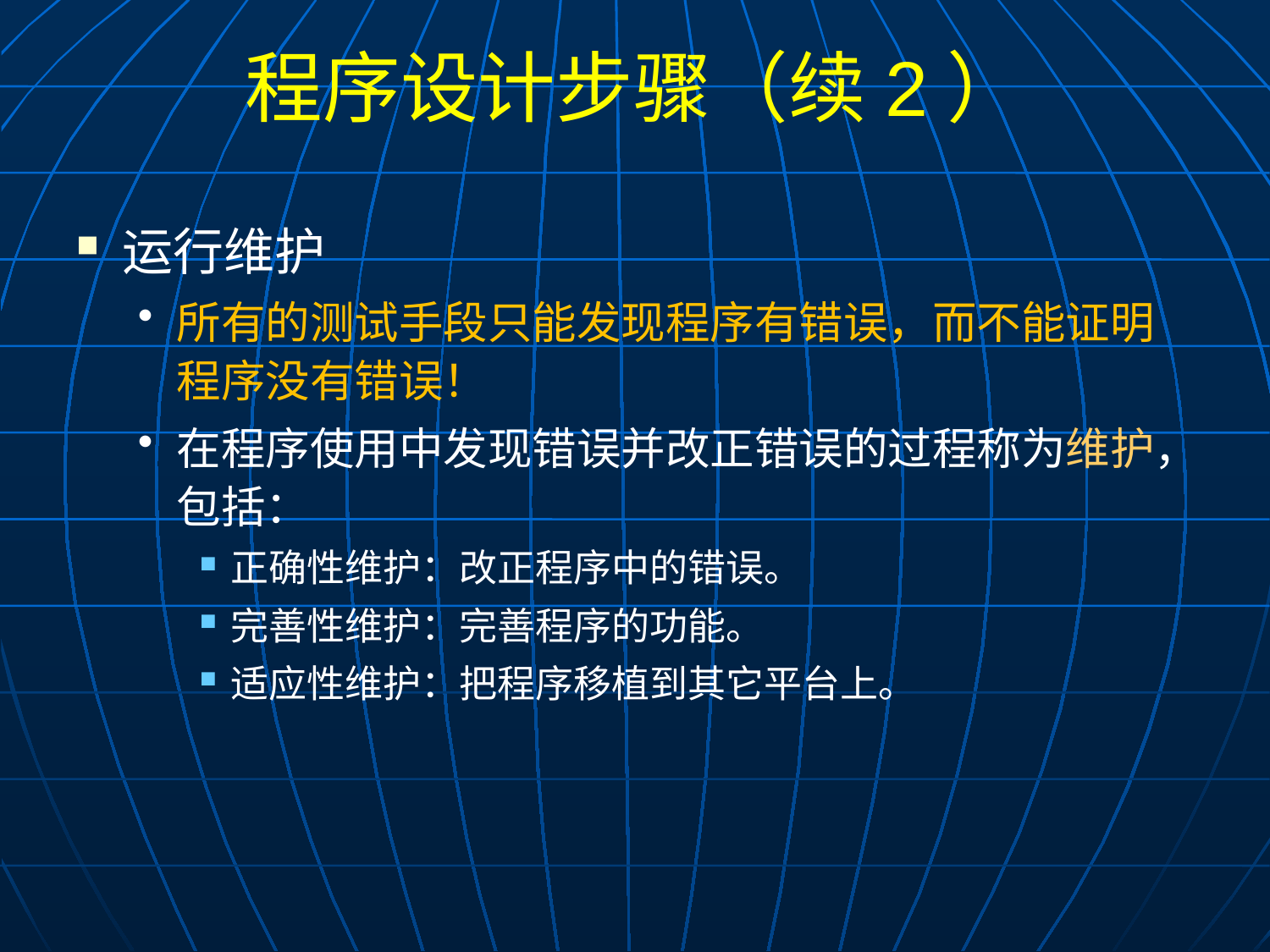

# 程序设计步骤（续2）
运行维护
所有的测试手段只能发现程序有错误，而不能证明程序没有错误！
在程序使用中发现错误并改正错误的过程称为维护，包括：
正确性维护：改正程序中的错误。
完善性维护：完善程序的功能。
适应性维护：把程序移植到其它平台上。